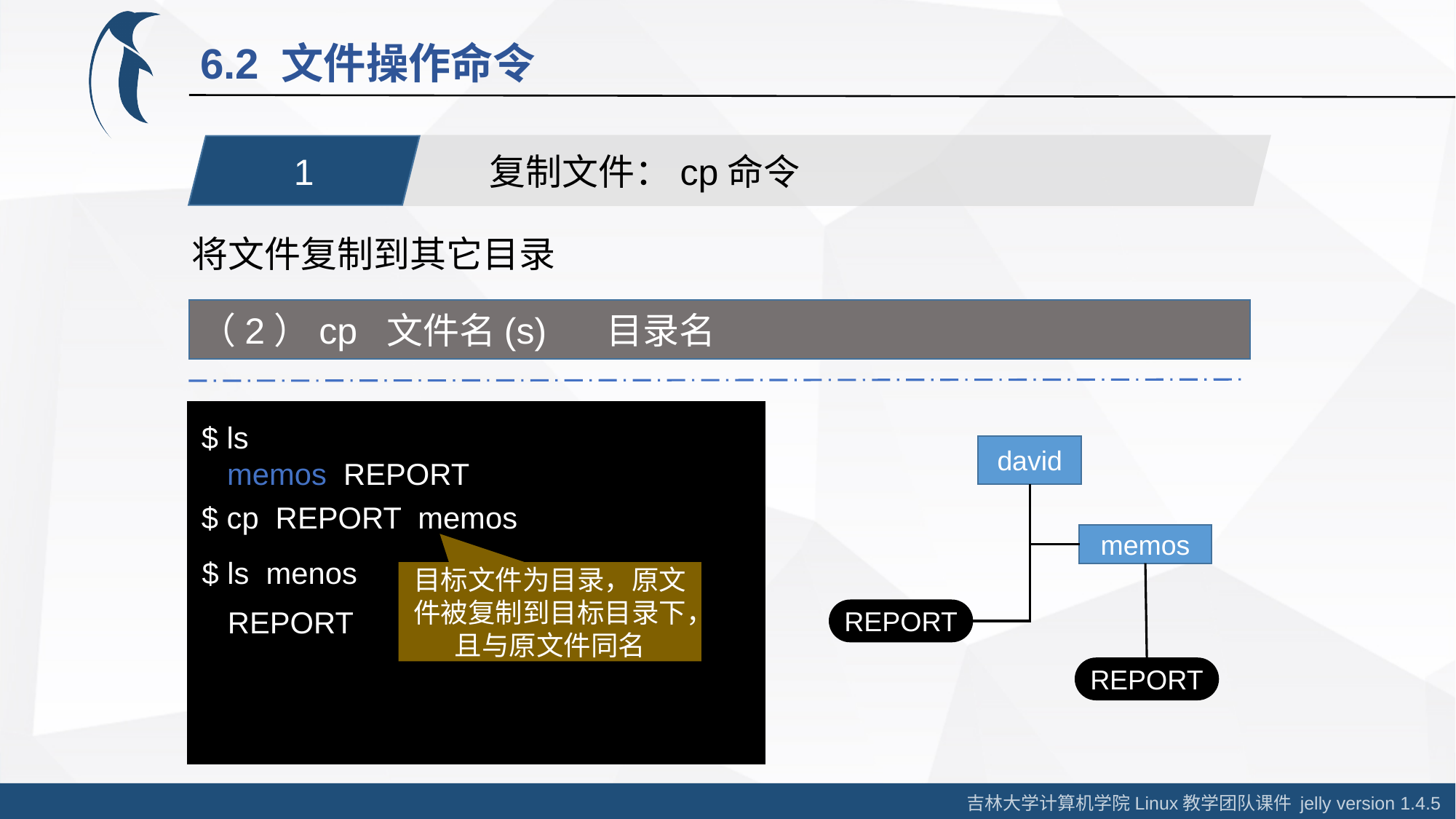

6.2 文件操作命令
复制文件：cp命令
1
将文件复制到其它目录
（2）cp  文件名(s)     目录名

$ ls
david
   memos  REPORT
$ cp  REPORT  memos
memos
$ ls  menos
目标文件为目录，原文件被复制到目标目录下，且与原文件同名
   REPORT
REPORT
REPORT